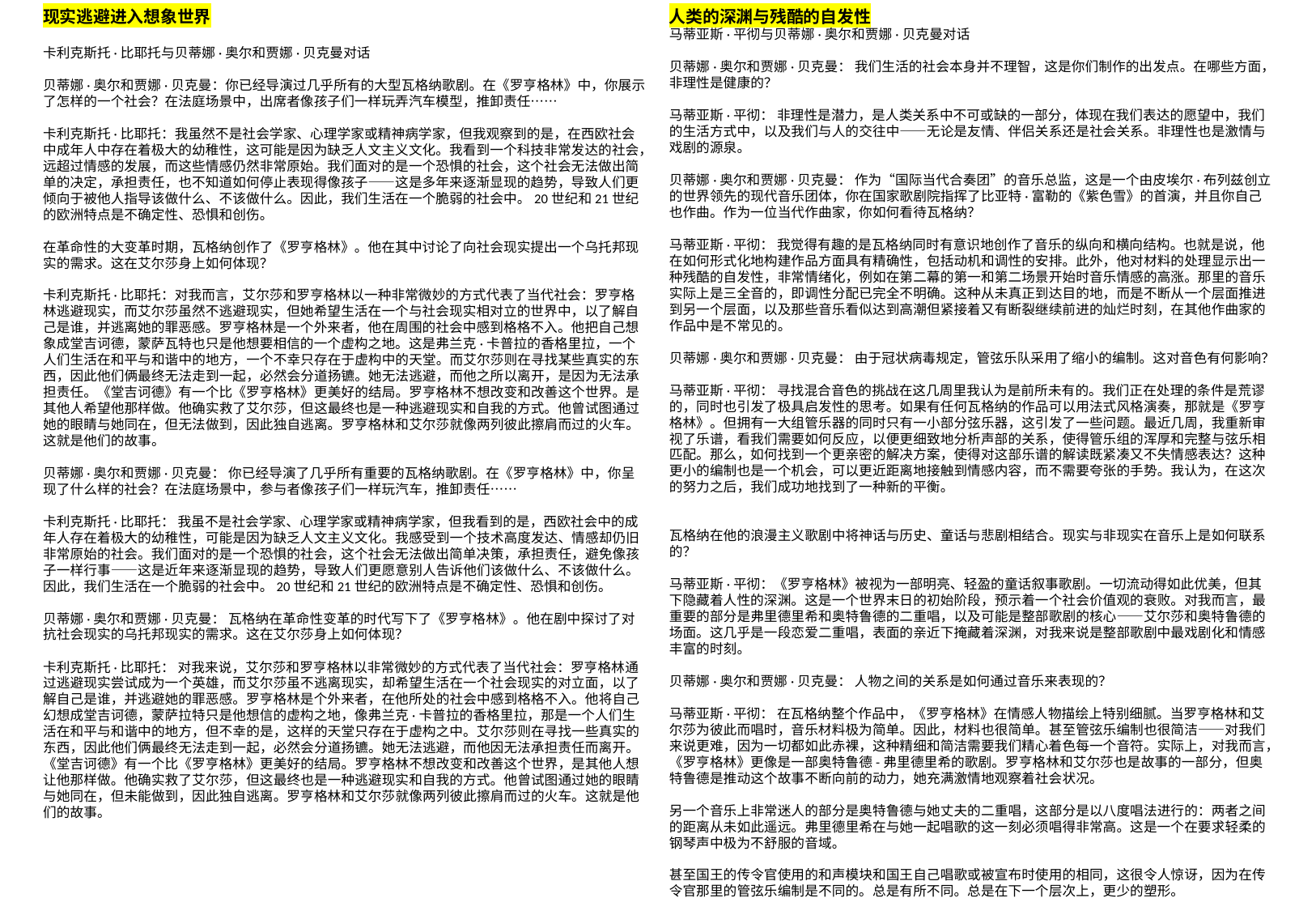

现实逃避进入想象世界

卡利克斯托·比耶托与贝蒂娜·奥尔和贾娜·贝克曼对话

贝蒂娜·奥尔和贾娜·贝克曼：你已经导演过几乎所有的大型瓦格纳歌剧。在《罗亨格林》中，你展示了怎样的一个社会？在法庭场景中，出席者像孩子们一样玩弄汽车模型，推卸责任……

卡利克斯托·比耶托：我虽然不是社会学家、心理学家或精神病学家，但我观察到的是，在西欧社会中成年人中存在着极大的幼稚性，这可能是因为缺乏人文主义文化。我看到一个科技非常发达的社会，远超过情感的发展，而这些情感仍然非常原始。我们面对的是一个恐惧的社会，这个社会无法做出简单的决定，承担责任，也不知道如何停止表现得像孩子——这是多年来逐渐显现的趋势，导致人们更倾向于被他人指导该做什么、不该做什么。因此，我们生活在一个脆弱的社会中。20世纪和21世纪的欧洲特点是不确定性、恐惧和创伤。

在革命性的大变革时期，瓦格纳创作了《罗亨格林》。他在其中讨论了向社会现实提出一个乌托邦现实的需求。这在艾尔莎身上如何体现？

卡利克斯托·比耶托：对我而言，艾尔莎和罗亨格林以一种非常微妙的方式代表了当代社会：罗亨格林逃避现实，而艾尔莎虽然不逃避现实，但她希望生活在一个与社会现实相对立的世界中，以了解自己是谁，并逃离她的罪恶感。罗亨格林是一个外来者，他在周围的社会中感到格格不入。他把自己想象成堂吉诃德，蒙萨瓦特也只是他想要相信的一个虚构之地。这是弗兰克·卡普拉的香格里拉，一个人们生活在和平与和谐中的地方，一个不幸只存在于虚构中的天堂。而艾尔莎则在寻找某些真实的东西，因此他们俩最终无法走到一起，必然会分道扬镳。她无法逃避，而他之所以离开，是因为无法承担责任。《堂吉诃德》有一个比《罗亨格林》更美好的结局。罗亨格林不想改变和改善这个世界。是其他人希望他那样做。他确实救了艾尔莎，但这最终也是一种逃避现实和自我的方式。他曾试图通过她的眼睛与她同在，但无法做到，因此独自逃离。罗亨格林和艾尔莎就像两列彼此擦肩而过的火车。这就是他们的故事。

贝蒂娜·奥尔和贾娜·贝克曼： 你已经导演了几乎所有重要的瓦格纳歌剧。在《罗亨格林》中，你呈现了什么样的社会？在法庭场景中，参与者像孩子们一样玩汽车，推卸责任……

卡利克斯托·比耶托： 我虽不是社会学家、心理学家或精神病学家，但我看到的是，西欧社会中的成年人存在着极大的幼稚性，可能是因为缺乏人文主义文化。我感受到一个技术高度发达、情感却仍旧非常原始的社会。我们面对的是一个恐惧的社会，这个社会无法做出简单决策，承担责任，避免像孩子一样行事——这是近年来逐渐显现的趋势，导致人们更愿意别人告诉他们该做什么、不该做什么。因此，我们生活在一个脆弱的社会中。20世纪和21世纪的欧洲特点是不确定性、恐惧和创伤。

贝蒂娜·奥尔和贾娜·贝克曼： 瓦格纳在革命性变革的时代写下了《罗亨格林》。他在剧中探讨了对抗社会现实的乌托邦现实的需求。这在艾尔莎身上如何体现？

卡利克斯托·比耶托： 对我来说，艾尔莎和罗亨格林以非常微妙的方式代表了当代社会：罗亨格林通过逃避现实尝试成为一个英雄，而艾尔莎虽不逃离现实，却希望生活在一个社会现实的对立面，以了解自己是谁，并逃避她的罪恶感。罗亨格林是个外来者，在他所处的社会中感到格格不入。他将自己幻想成堂吉诃德，蒙萨拉特只是他想信的虚构之地，像弗兰克·卡普拉的香格里拉，那是一个人们生活在和平与和谐中的地方，但不幸的是，这样的天堂只存在于虚构之中。艾尔莎则在寻找一些真实的东西，因此他们俩最终无法走到一起，必然会分道扬镳。她无法逃避，而他因无法承担责任而离开。《堂吉诃德》有一个比《罗亨格林》更美好的结局。罗亨格林不想改变和改善这个世界，是其他人想让他那样做。他确实救了艾尔莎，但这最终也是一种逃避现实和自我的方式。他曾试图通过她的眼睛与她同在，但未能做到，因此独自逃离。罗亨格林和艾尔莎就像两列彼此擦肩而过的火车。这就是他们的故事。
人类的深渊与残酷的自发性
马蒂亚斯·平彻与贝蒂娜·奥尔和贾娜·贝克曼对话

贝蒂娜·奥尔和贾娜·贝克曼： 我们生活的社会本身并不理智，这是你们制作的出发点。在哪些方面，非理性是健康的？

马蒂亚斯·平彻： 非理性是潜力，是人类关系中不可或缺的一部分，体现在我们表达的愿望中，我们的生活方式中，以及我们与人的交往中——无论是友情、伴侣关系还是社会关系。非理性也是激情与戏剧的源泉。

贝蒂娜·奥尔和贾娜·贝克曼： 作为“国际当代合奏团”的音乐总监，这是一个由皮埃尔·布列兹创立的世界领先的现代音乐团体，你在国家歌剧院指挥了比亚特·富勒的《紫色雪》的首演，并且你自己也作曲。作为一位当代作曲家，你如何看待瓦格纳？

马蒂亚斯·平彻： 我觉得有趣的是瓦格纳同时有意识地创作了音乐的纵向和横向结构。也就是说，他在如何形式化地构建作品方面具有精确性，包括动机和调性的安排。此外，他对材料的处理显示出一种残酷的自发性，非常情绪化，例如在第二幕的第一和第二场景开始时音乐情感的高涨。那里的音乐实际上是三全音的，即调性分配已完全不明确。这种从未真正到达目的地，而是不断从一个层面推进到另一个层面，以及那些音乐看似达到高潮但紧接着又有断裂继续前进的灿烂时刻，在其他作曲家的作品中是不常见的。

贝蒂娜·奥尔和贾娜·贝克曼： 由于冠状病毒规定，管弦乐队采用了缩小的编制。这对音色有何影响？

马蒂亚斯·平彻： 寻找混合音色的挑战在这几周里我认为是前所未有的。我们正在处理的条件是荒谬的，同时也引发了极具启发性的思考。如果有任何瓦格纳的作品可以用法式风格演奏，那就是《罗亨格林》。但拥有一大组管乐器的同时只有一小部分弦乐器，这引发了一些问题。最近几周，我重新审视了乐谱，看我们需要如何反应，以便更细致地分析声部的关系，使得管乐组的浑厚和完整与弦乐相匹配。那么，如何找到一个更亲密的解决方案，使得对这部乐谱的解读既紧凑又不失情感表达？这种更小的编制也是一个机会，可以更近距离地接触到情感内容，而不需要夸张的手势。我认为，在这次的努力之后，我们成功地找到了一种新的平衡。

瓦格纳在他的浪漫主义歌剧中将神话与历史、童话与悲剧相结合。现实与非现实在音乐上是如何联系的？

马蒂亚斯·平彻：《罗亨格林》被视为一部明亮、轻盈的童话叙事歌剧。一切流动得如此优美，但其下隐藏着人性的深渊。这是一个世界末日的初始阶段，预示着一个社会价值观的衰败。对我而言，最重要的部分是弗里德里希和奥特鲁德的二重唱，以及可能是整部歌剧的核心——艾尔莎和奥特鲁德的场面。这几乎是一段恋爱二重唱，表面的亲近下掩藏着深渊，对我来说是整部歌剧中最戏剧化和情感丰富的时刻。

贝蒂娜·奥尔和贾娜·贝克曼： 人物之间的关系是如何通过音乐来表现的？

马蒂亚斯·平彻： 在瓦格纳整个作品中，《罗亨格林》在情感人物描绘上特别细腻。当罗亨格林和艾尔莎为彼此而唱时，音乐材料极为简单。因此，材料也很简单。甚至管弦乐编制也很简洁——对我们来说更难，因为一切都如此赤裸，这种精细和简洁需要我们精心着色每一个音符。实际上，对我而言，《罗亨格林》更像是一部奥特鲁德-弗里德里希的歌剧。罗亨格林和艾尔莎也是故事的一部分，但奥特鲁德是推动这个故事不断向前的动力，她充满激情地观察着社会状况。

另一个音乐上非常迷人的部分是奥特鲁德与她丈夫的二重唱，这部分是以八度唱法进行的：两者之间的距离从未如此遥远。弗里德里希在与她一起唱歌的这一刻必须唱得非常高。这是一个在要求轻柔的钢琴声中极为不舒服的音域。

甚至国王的传令官使用的和声模块和国王自己唱歌或被宣布时使用的相同，这很令人惊讶，因为在传令官那里的管弦乐编制是不同的。总是有所不同。总是在下一个层次上，更少的塑形。